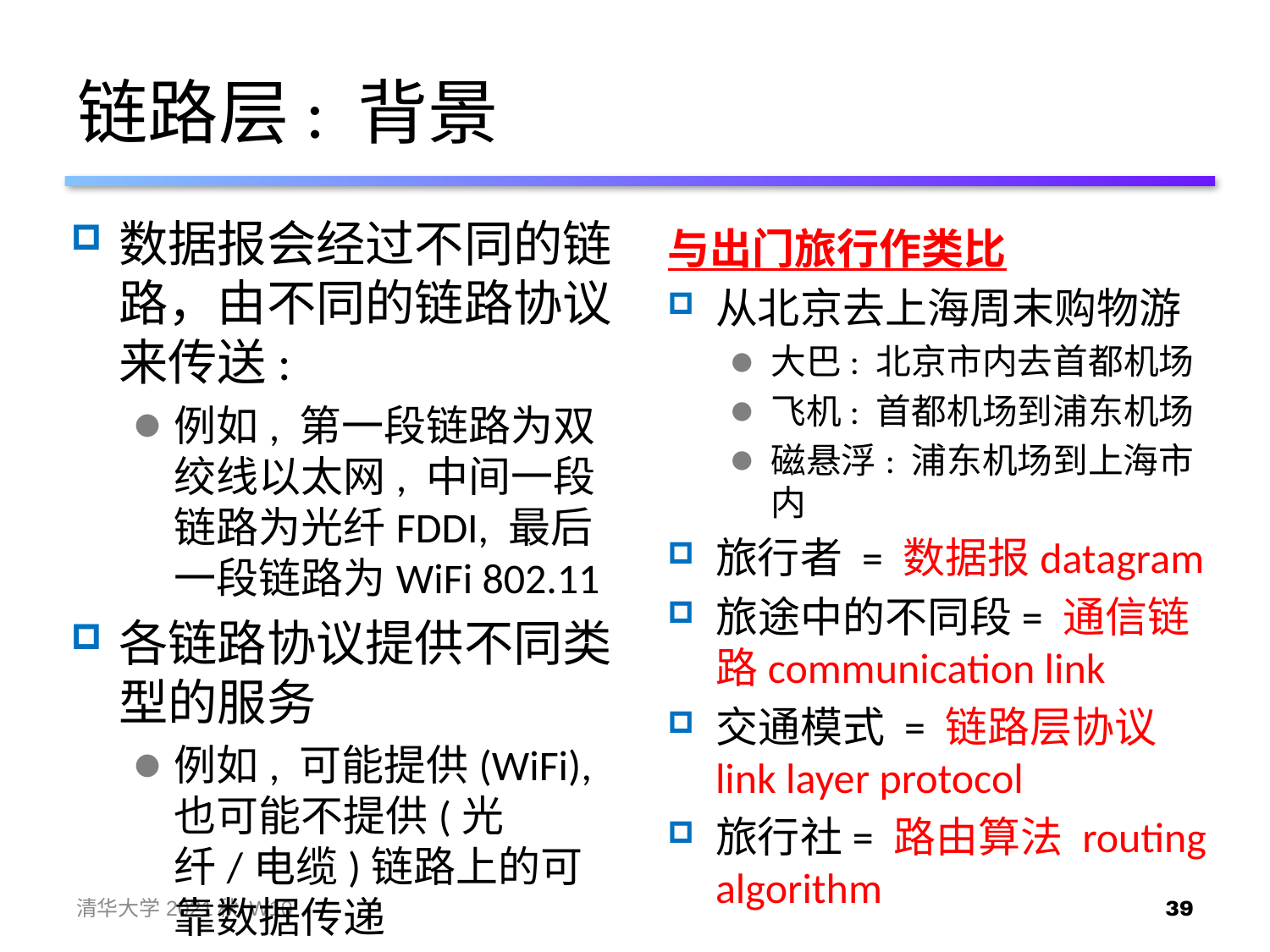

# 链路层: 背景
数据报会经过不同的链路，由不同的链路协议来传送:
例如, 第一段链路为双绞线以太网, 中间一段链路为光纤FDDI, 最后一段链路为WiFi 802.11
各链路协议提供不同类型的服务
例如, 可能提供(WiFi), 也可能不提供(光纤/电缆)链路上的可靠数据传递
与出门旅行作类比
从北京去上海周末购物游
大巴: 北京市内去首都机场
飞机: 首都机场到浦东机场
磁悬浮: 浦东机场到上海市内
旅行者 = 数据报datagram
旅途中的不同段= 通信链路communication link
交通模式 = 链路层协议 link layer protocol
旅行社= 路由算法 routing algorithm

清华大学2021秋 W10
39